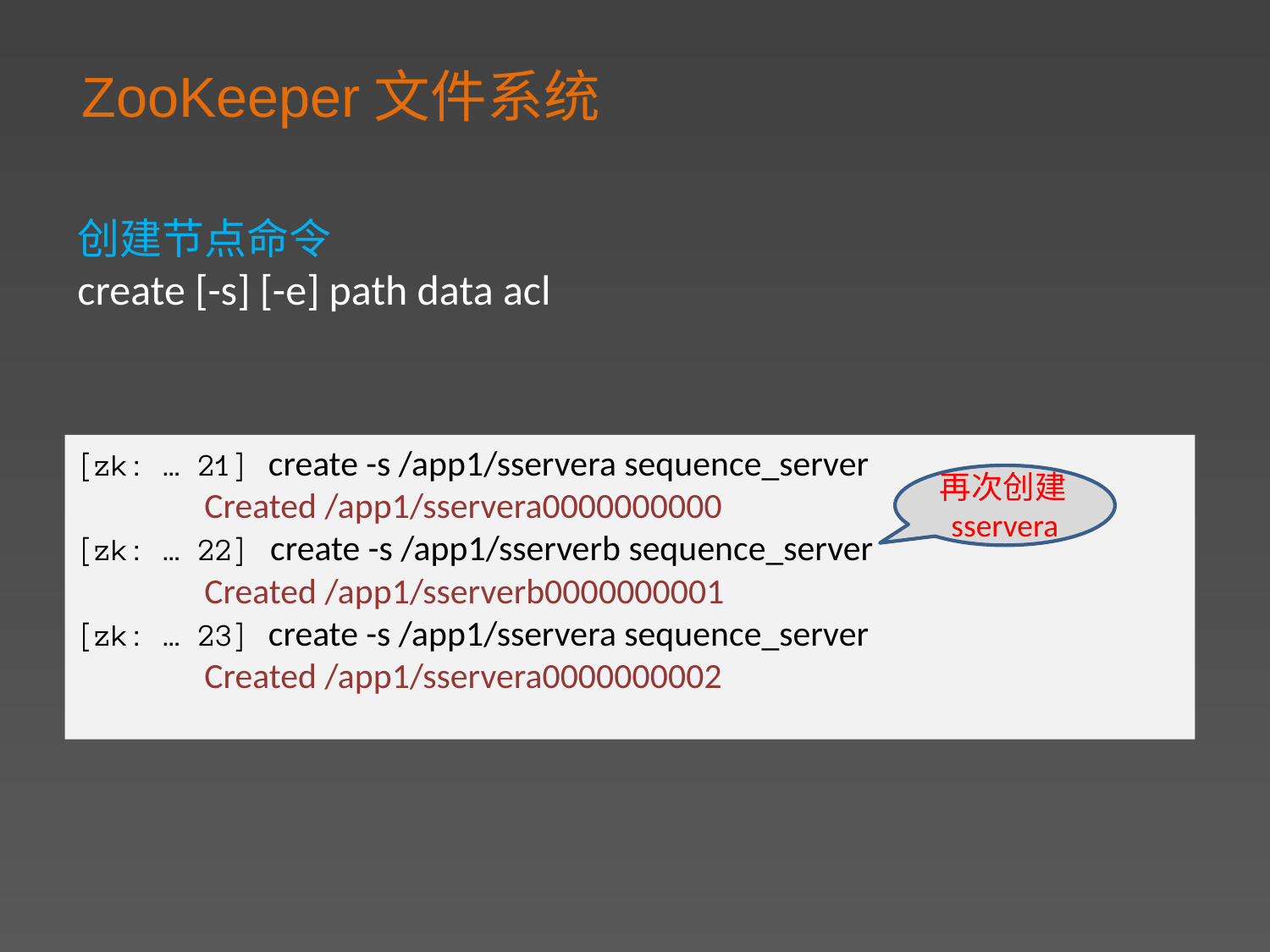

ZooKeeper文件系统
创建节点命令
create [-s] [-e] path data acl
[zk: … 21] create -s /app1/sservera sequence_server
	Created /app1/sservera0000000000
[zk: … 22] create -s /app1/sserverb sequence_server
	Created /app1/sserverb0000000001
[zk: … 23] create -s /app1/sservera sequence_server
	Created /app1/sservera0000000002

再次创建sservera